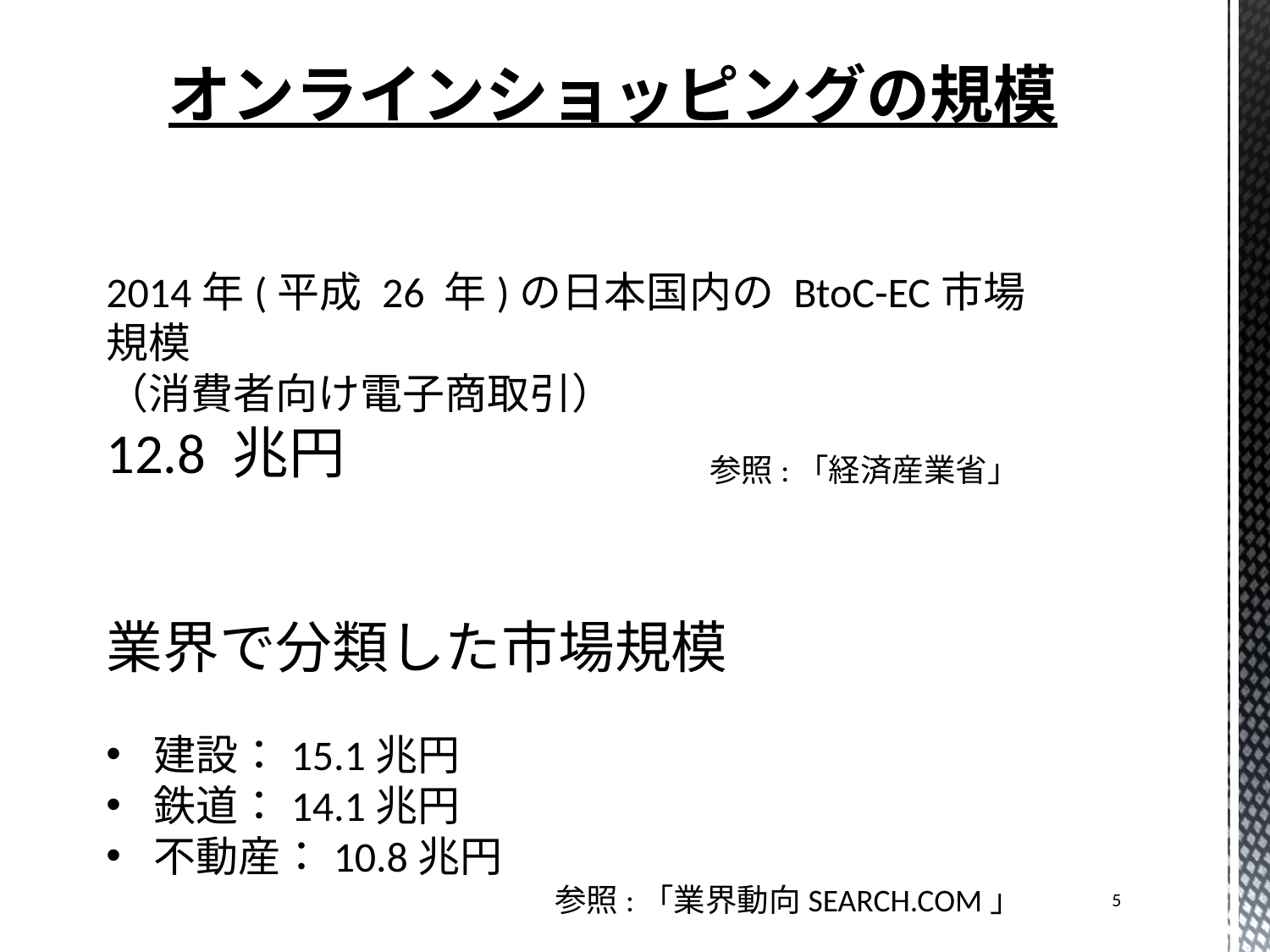

オンラインショッピングの規模
2014年(平成 26 年)の日本国内の BtoC-EC市場規模
（消費者向け電子商取引）
12.8 兆円
参照:「経済産業省」
業界で分類した市場規模
建設：15.1兆円
鉄道：14.1兆円
不動産：10.8兆円
参照:「業界動向SEARCH.COM」
5